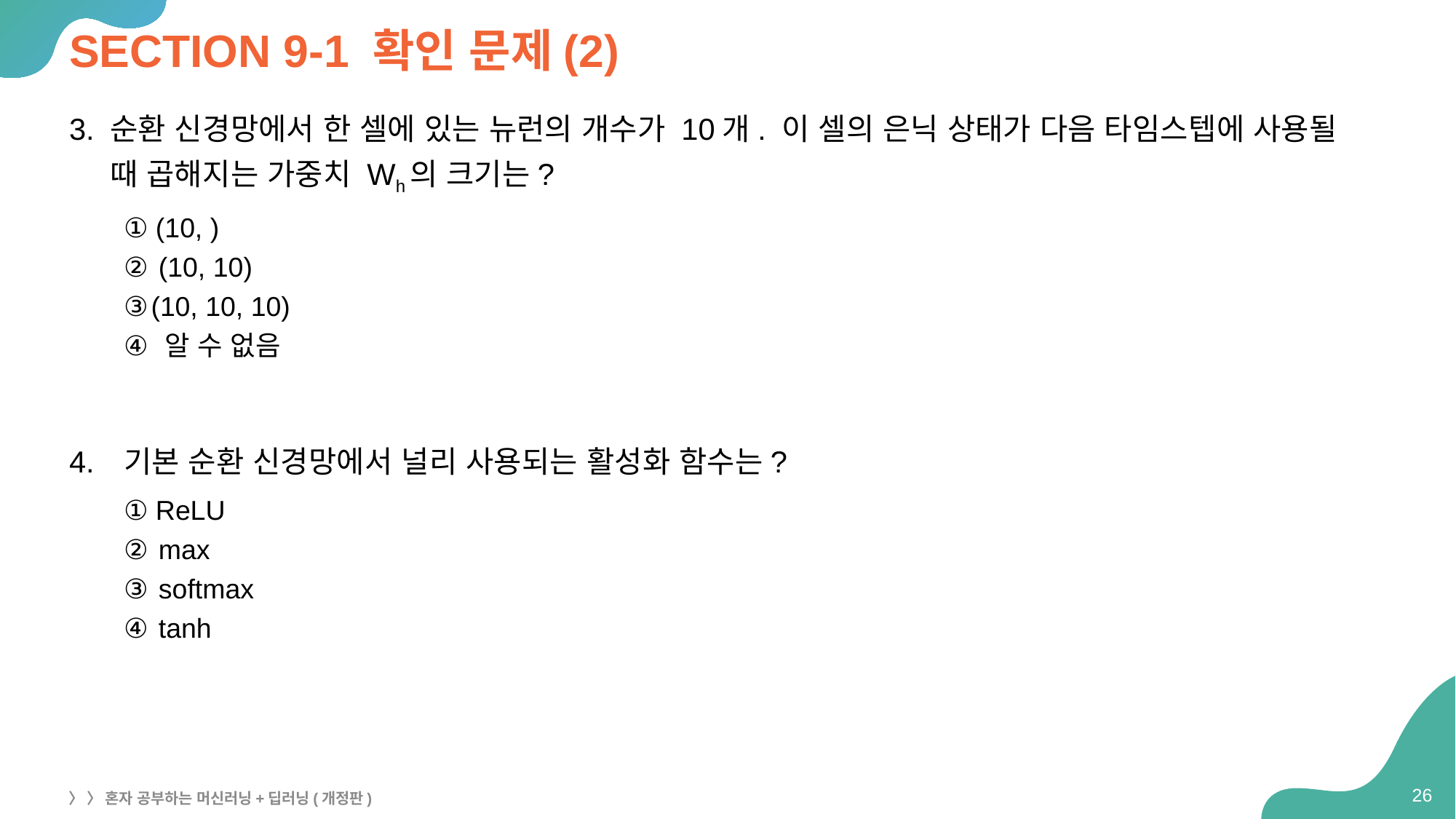

# SECTION 9-1 확인 문제(2)
순환 신경망에서 한 셀에 있는 뉴런의 개수가 10개. 이 셀의 은닉 상태가 다음 타임스텝에 사용될 때 곱해지는 가중치 Wh의 크기는?
① (10, )
② (10, 10)
③(10, 10, 10)
④ 알 수 없음

기본 순환 신경망에서 널리 사용되는 활성화 함수는?
① ReLU
② max
③ softmax
④ tanh
26
〉 〉 혼자 공부하는 머신러닝+딥러닝(개정판)